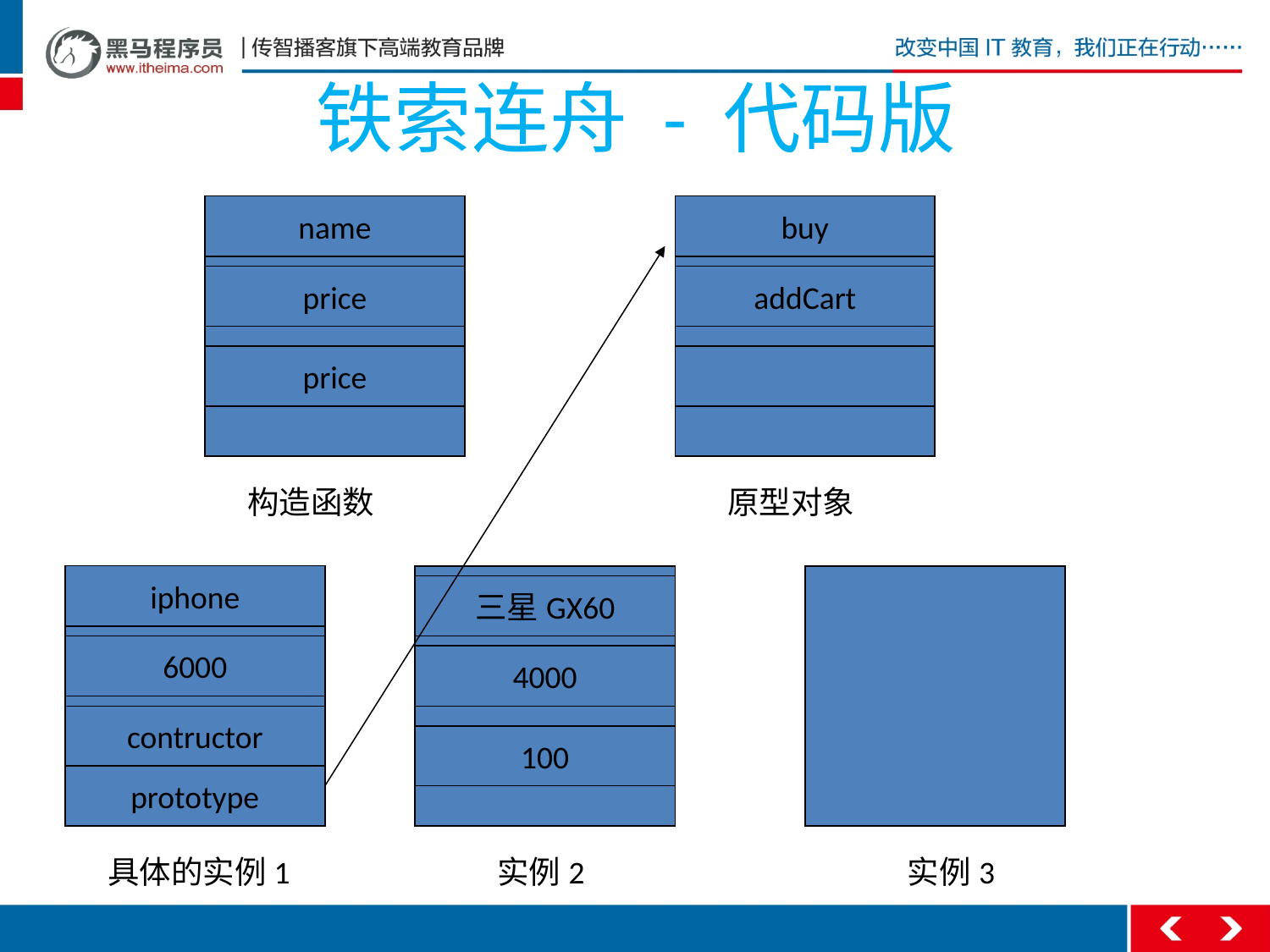

# 铁索连舟 - 代码版

name

buy

price
addCart
price

构造函数
原型对象

iphone

三星GX60
6000
4000
contructor
100
prototype
具体的实例1
实例2
实例3